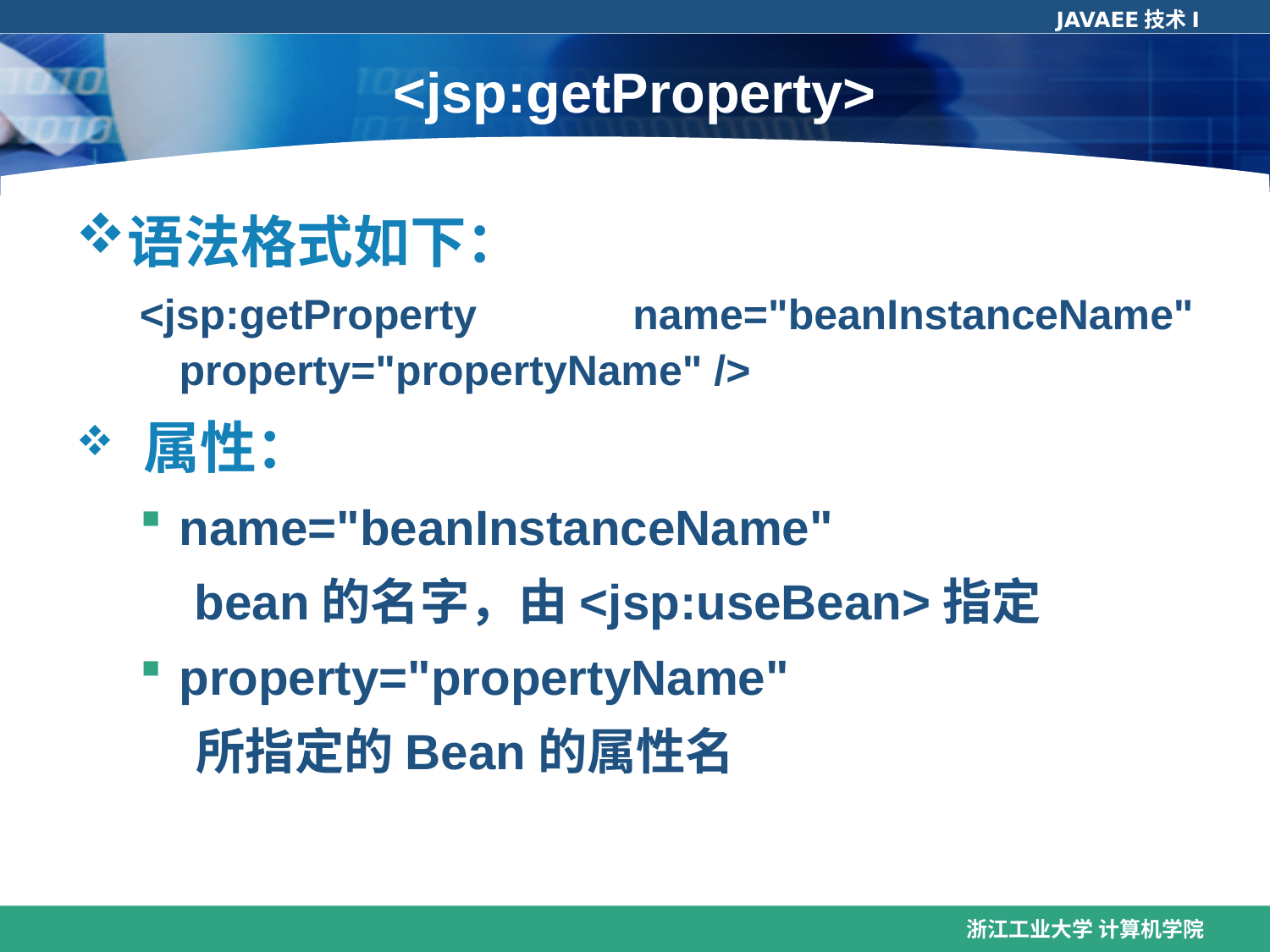

<jsp:getProperty>
语法格式如下：
<jsp:getProperty name="beanInstanceName" property="propertyName" />
 属性：
name="beanInstanceName"
    bean的名字，由<jsp:useBean>指定
property="propertyName"
    所指定的Bean的属性名